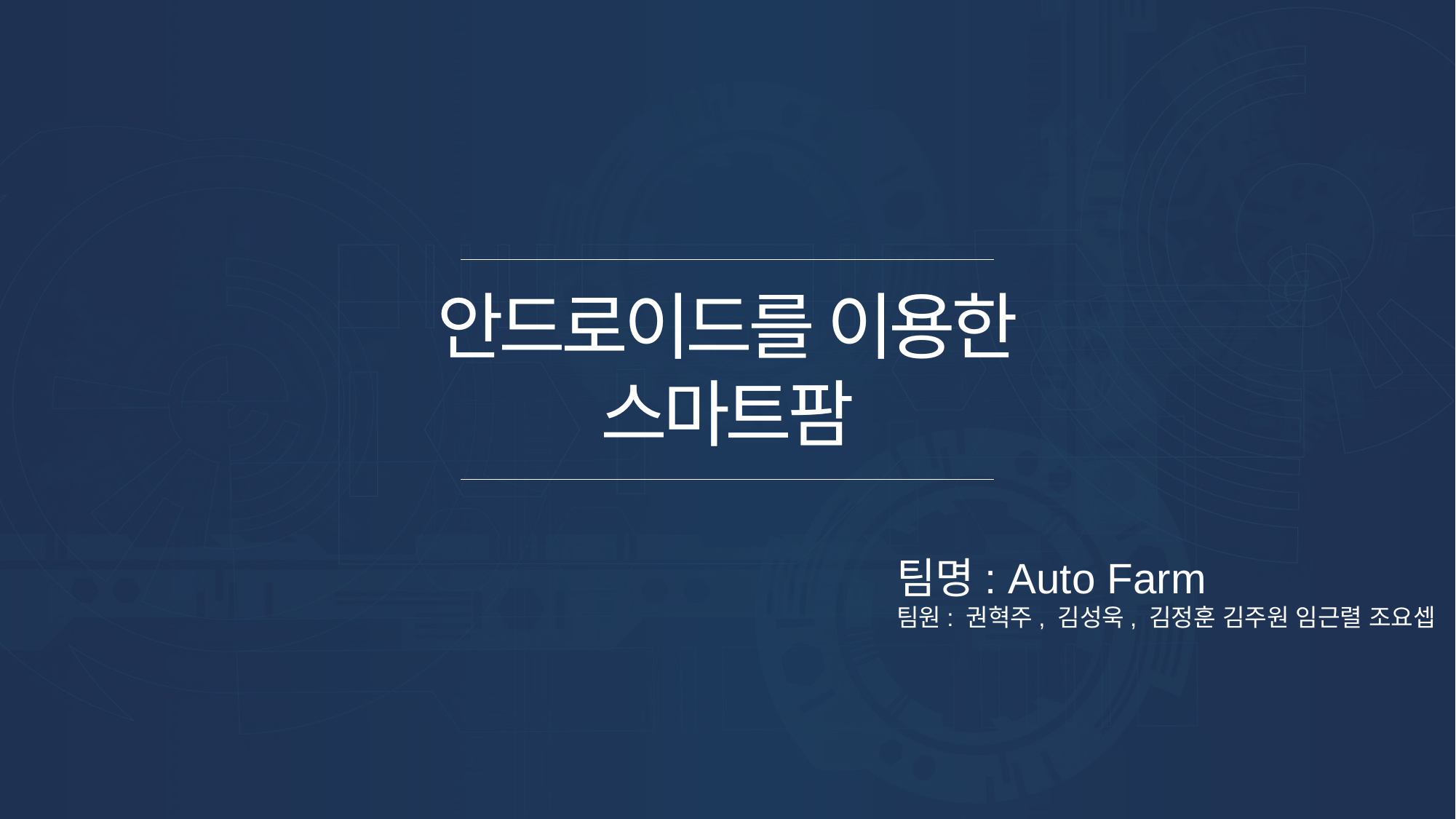

안드로이드를 이용한
스마트팜
팀명: Auto Farm
팀원: 권혁주, 김성욱, 김정훈 김주원 임근렬 조요셉